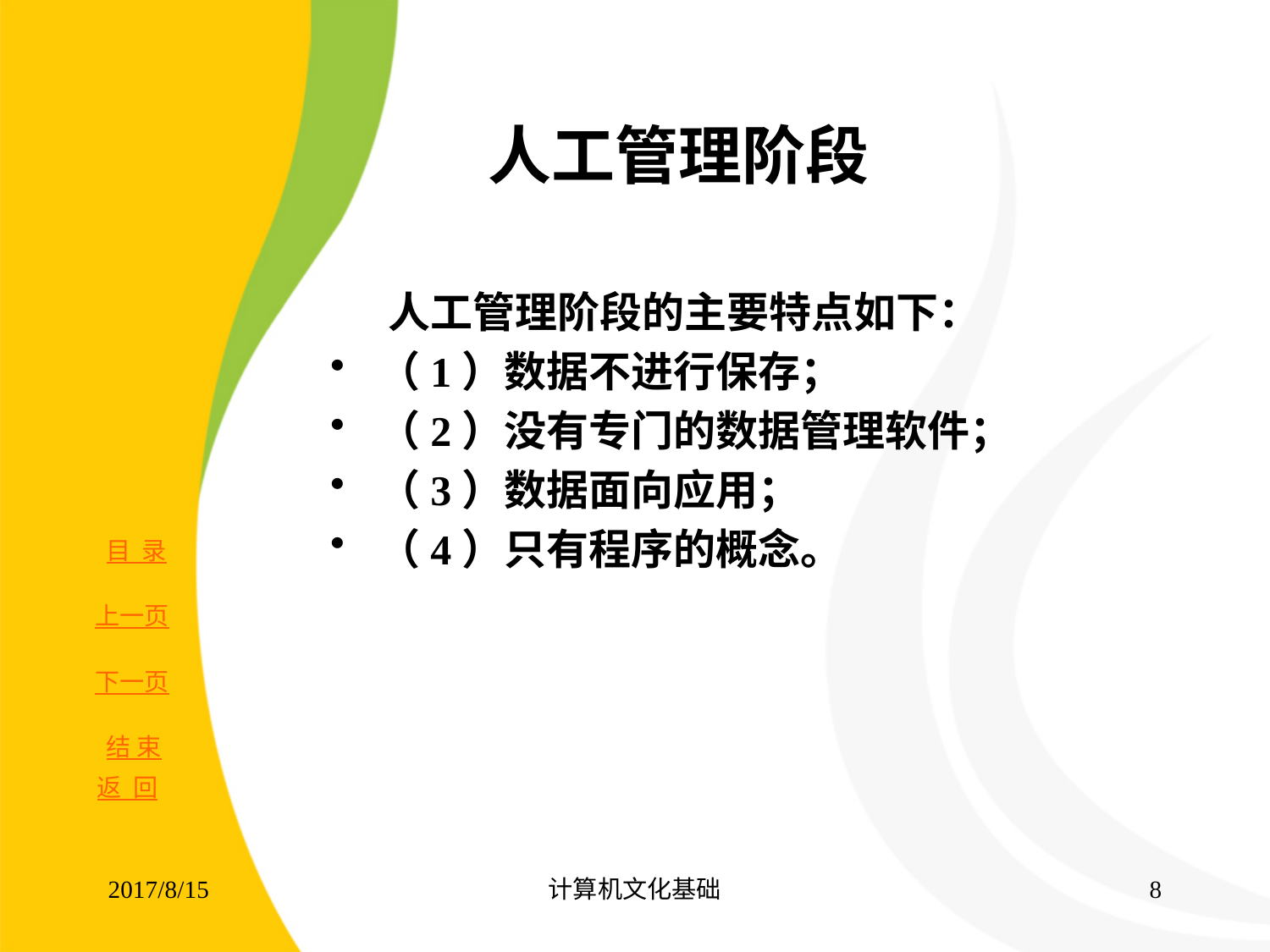

# 人工管理阶段
     人工管理阶段的主要特点如下：
（1）数据不进行保存；
（2）没有专门的数据管理软件；
（3）数据面向应用；
（4）只有程序的概念。
返  回
2017/8/15
计算机文化基础
8